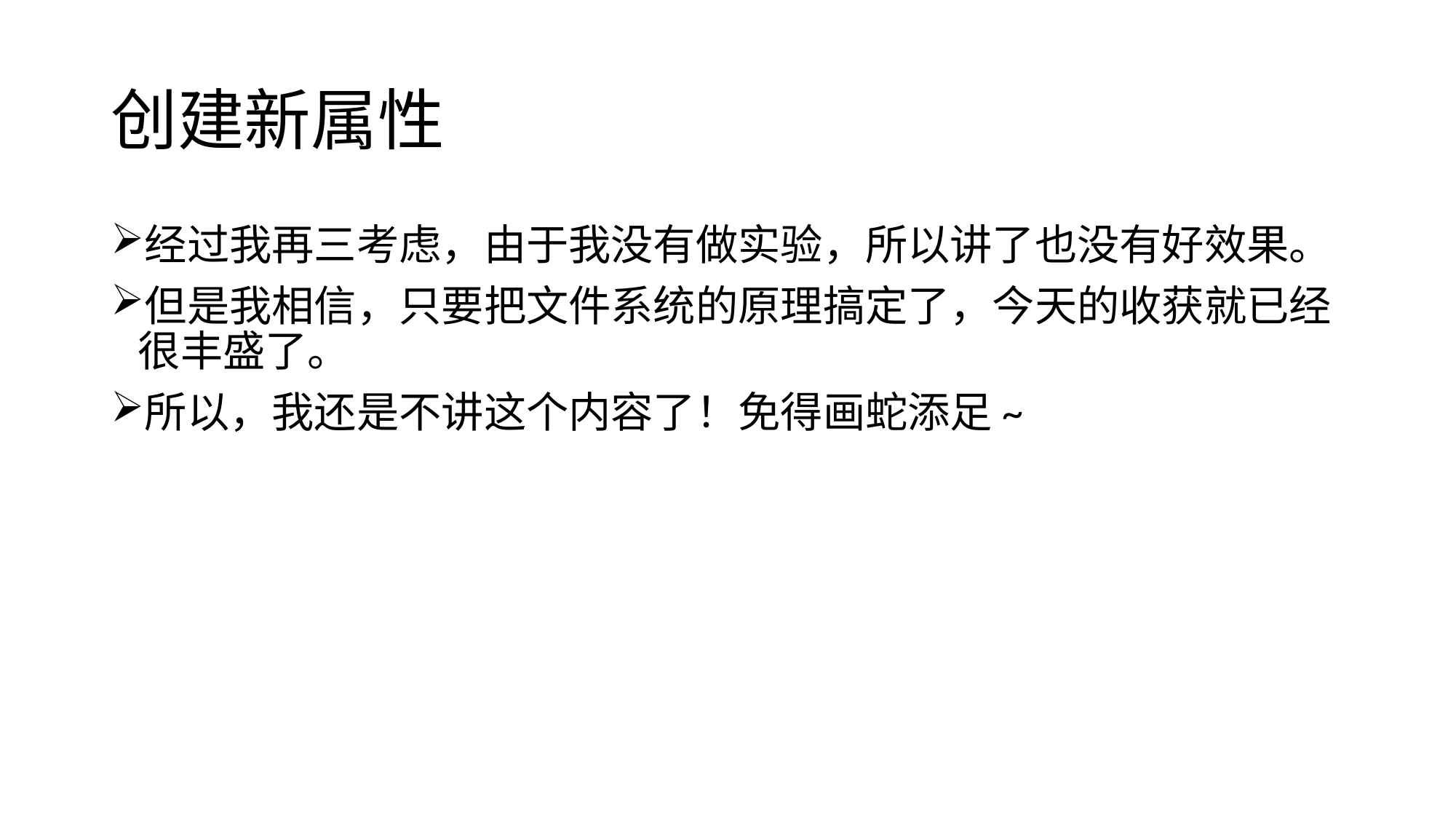

# 创建新属性
经过我再三考虑，由于我没有做实验，所以讲了也没有好效果。
但是我相信，只要把文件系统的原理搞定了，今天的收获就已经很丰盛了。
所以，我还是不讲这个内容了！免得画蛇添足~